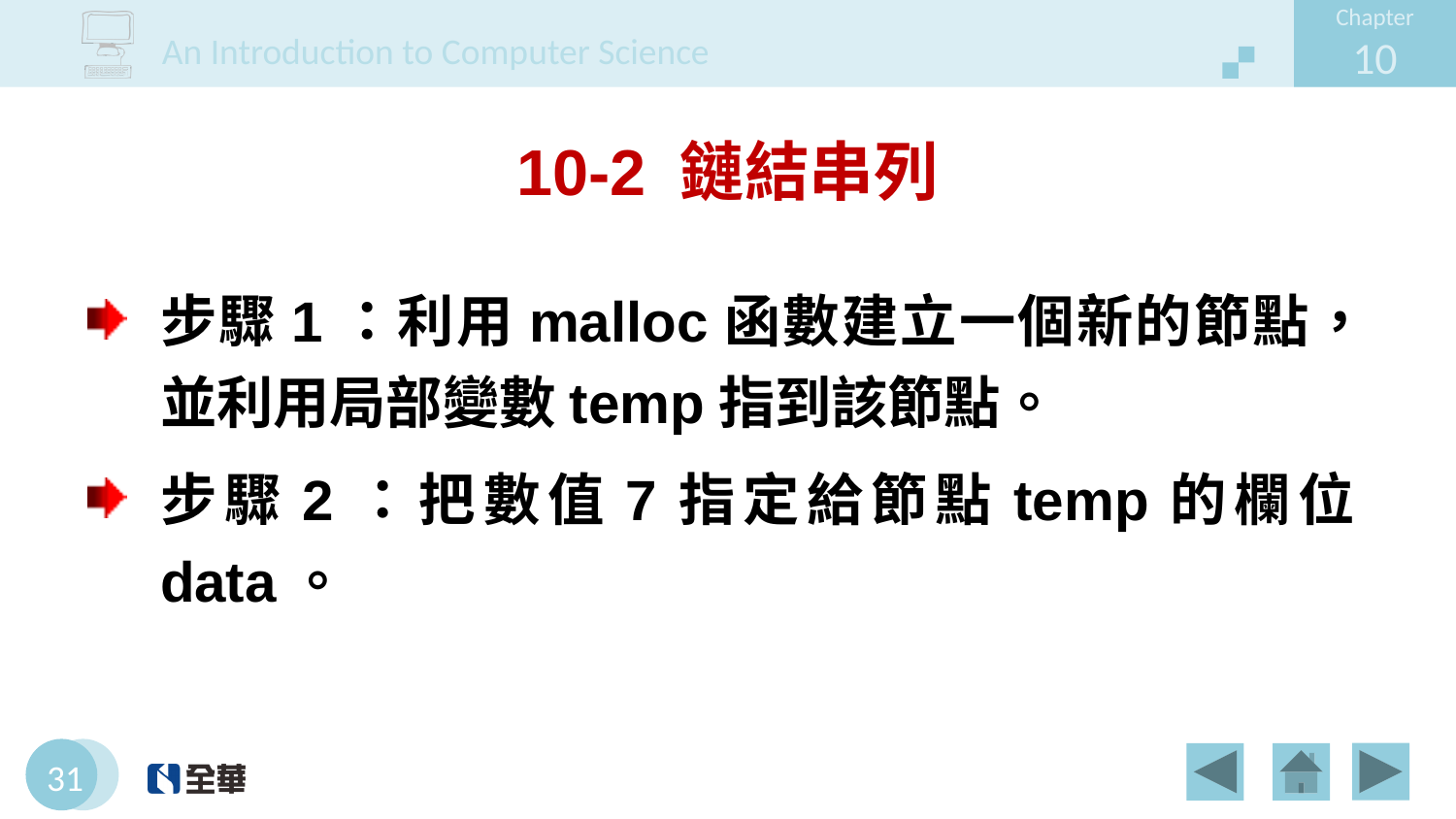

# 10-2 鏈結串列
步驟1：利用malloc函數建立一個新的節點，並利用局部變數temp指到該節點。
步驟2：把數值7指定給節點temp的欄位data。